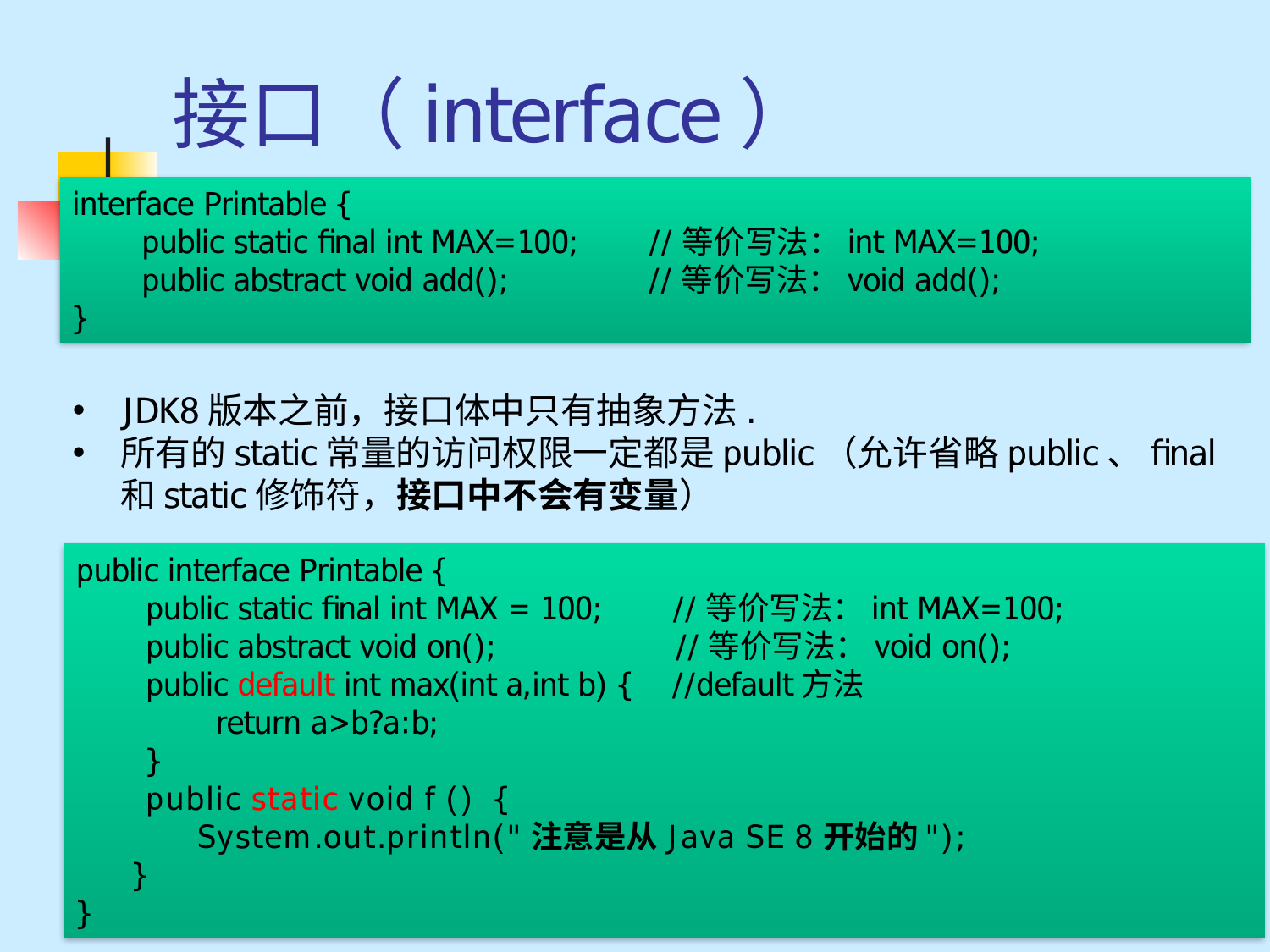

# 接口（interface）
interface Printable {
       public static final int MAX=100;       //等价写法：int MAX=100;
       public abstract void add();              //等价写法：void add();
}
JDK8版本之前，接口体中只有抽象方法.
所有的static常量的访问权限一定都是public（允许省略public、final和static修饰符，接口中不会有变量）
public interface Printable {
       public static final int MAX = 100;       //等价写法：int MAX=100;
       public abstract void on();                  //等价写法：void on();
       public default int max(int a,int b) {    //default方法
              return a>b?a:b;
       }
       public static void f ()  {
             System.out.println("注意是从Java SE 8开始的");
      }
}
16